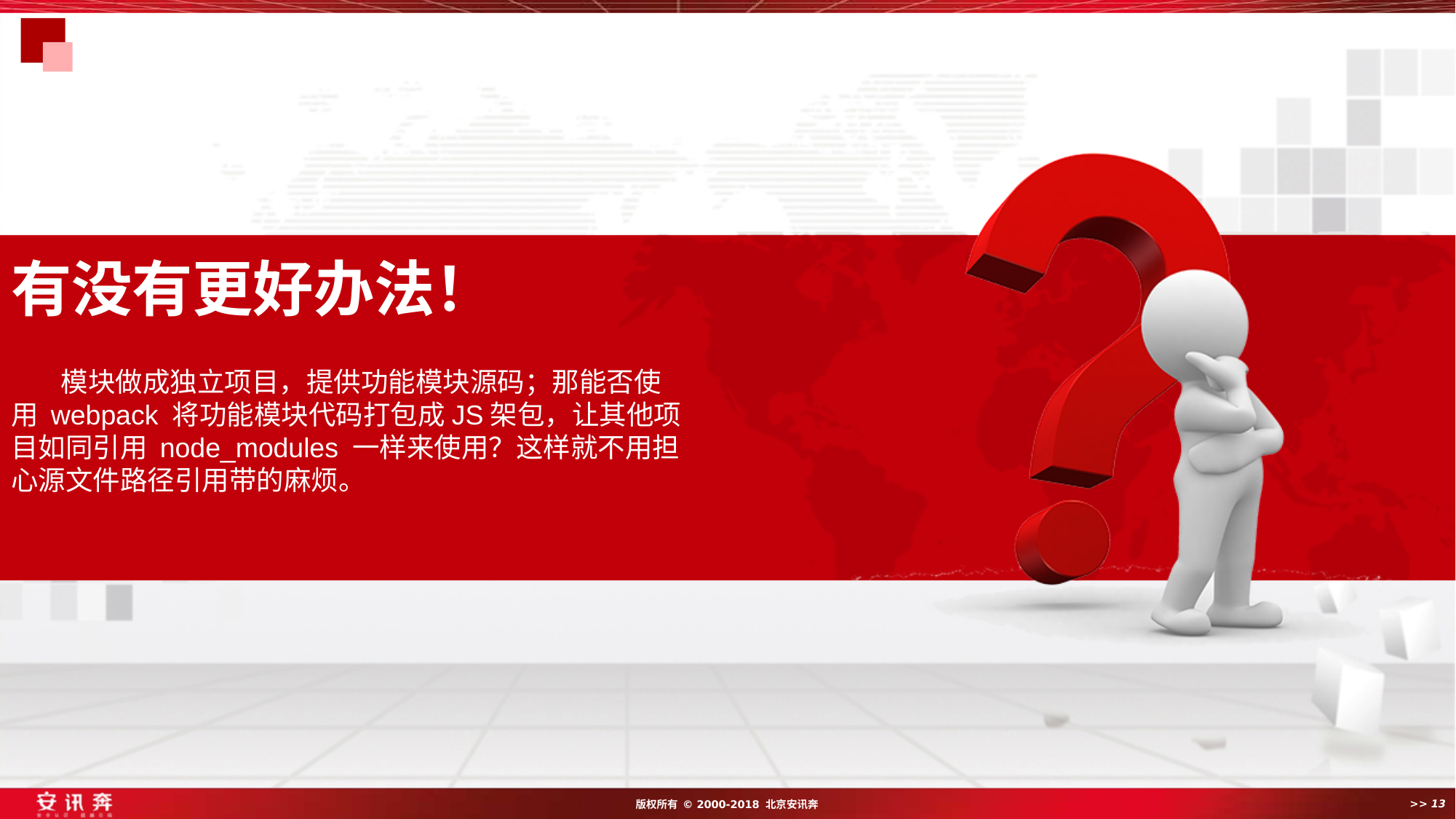

有没有更好办法！

       模块做成独立项目，提供功能模块源码；那能否使用 webpack 将功能模块代码打包成JS架包，让其他项目如同引用 node_modules 一样来使用？这样就不用担心源文件路径引用带的麻烦。